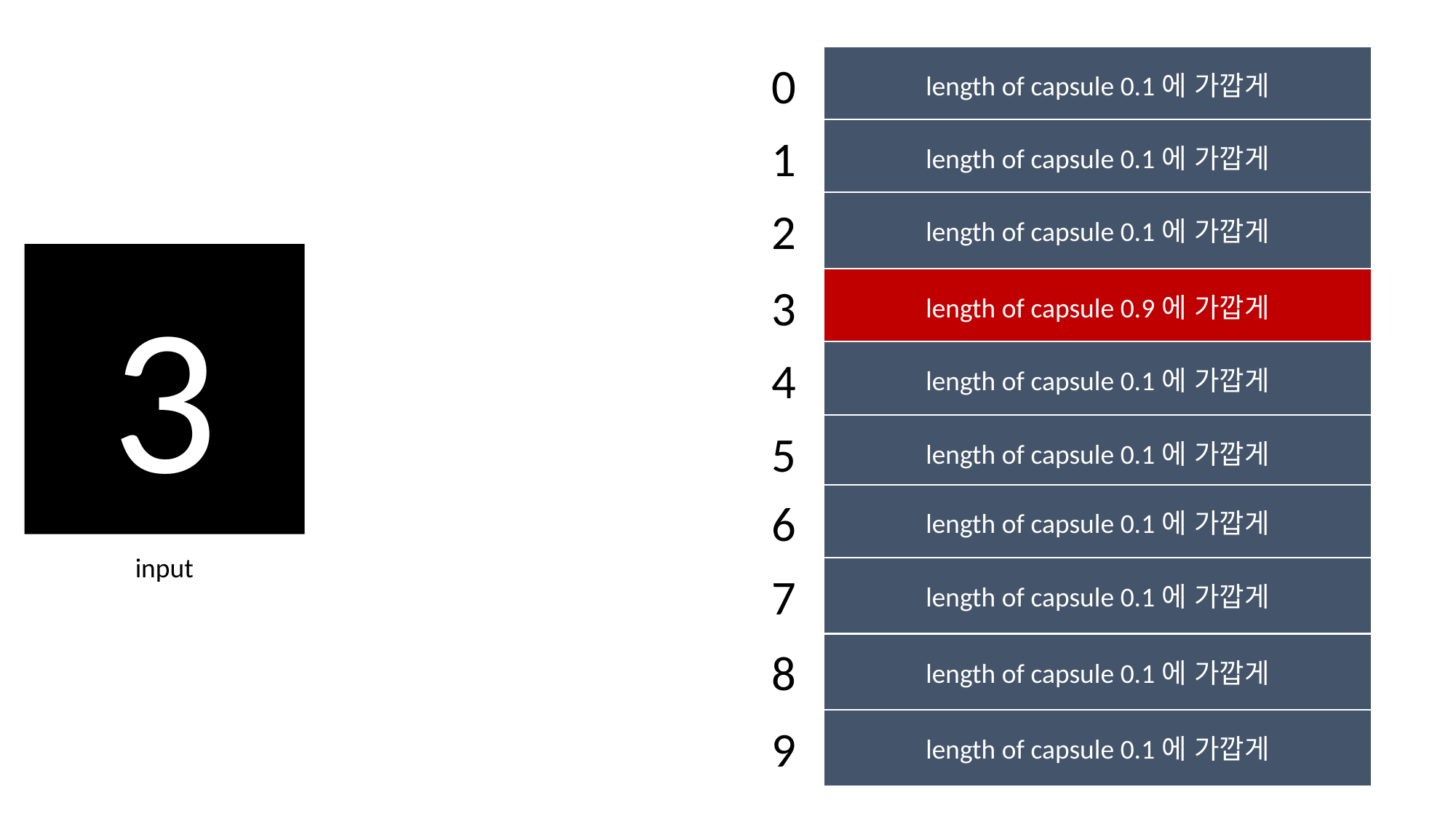

length of capsule 0.1에 가깝게
0
length of capsule 0.1에 가깝게
1
length of capsule 0.1에 가깝게
2
3
length of capsule 0.9에 가깝게
3
length of capsule 0.1에 가깝게
4
length of capsule 0.1에 가깝게
5
length of capsule 0.1에 가깝게
6
input
length of capsule 0.1에 가깝게
7
length of capsule 0.1에 가깝게
8
length of capsule 0.1에 가깝게
9